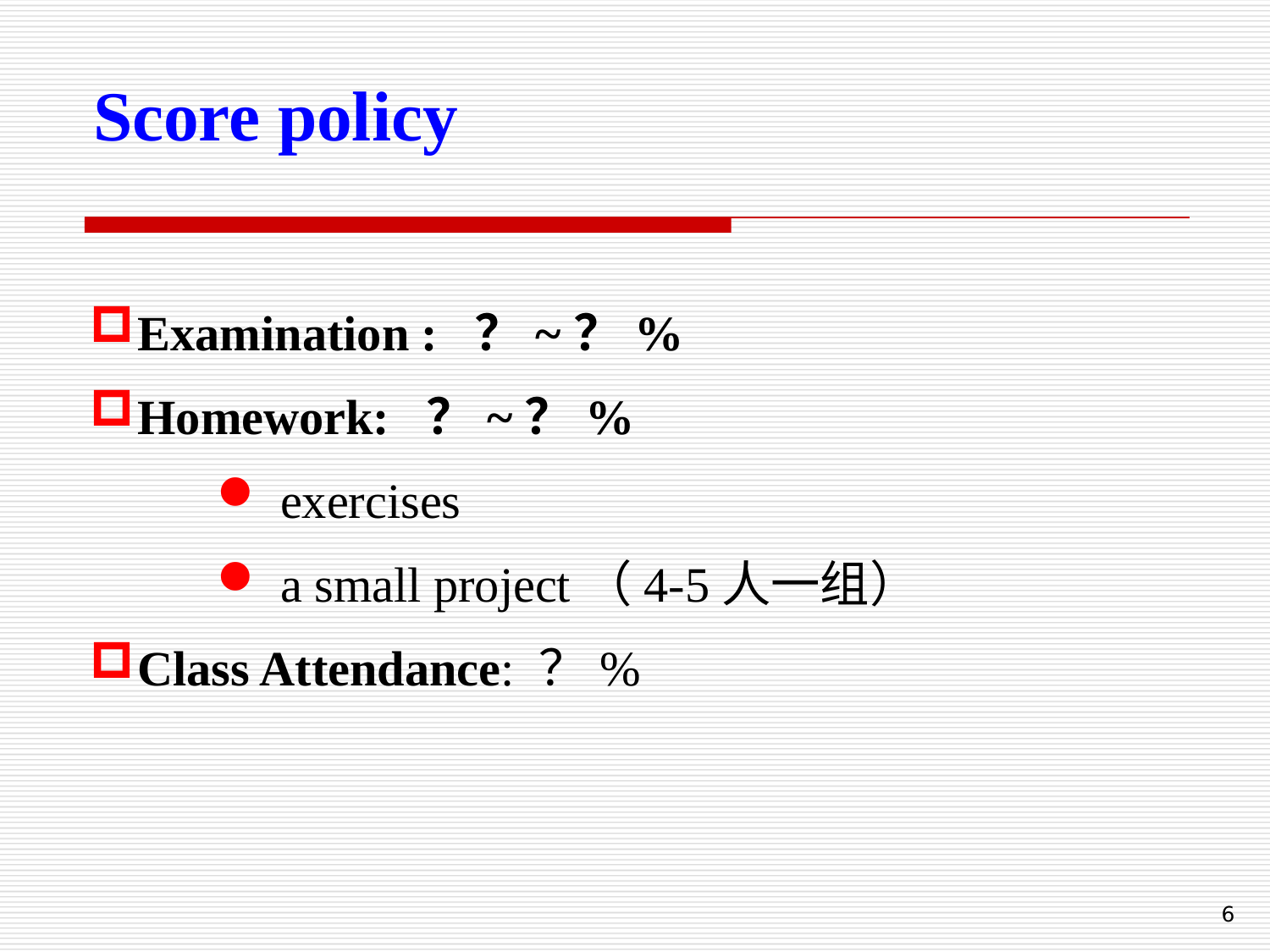

Score policy
Examination :  ？~？%
Homework:  ？~？%
exercises
a small project（4-5人一组）
Class Attendance: ？%
6